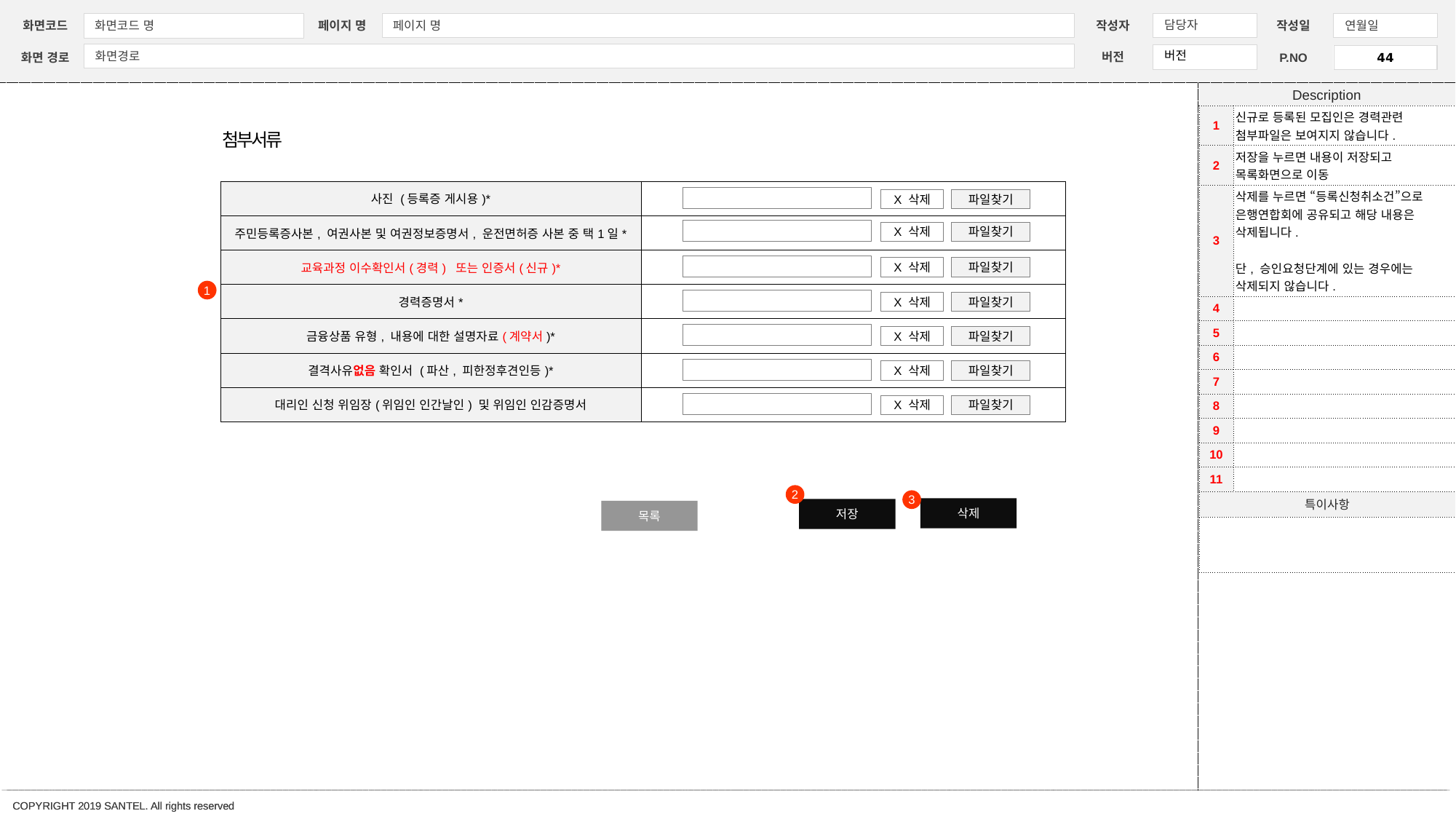

| 1 | 신규로 등록된 모집인은 경력관련 첨부파일은 보여지지 않습니다. |
| --- | --- |
| 2 | 저장을 누르면 내용이 저장되고 목록화면으로 이동 |
| 3 | 삭제를 누르면 “등록신청취소건”으로 은행연합회에 공유되고 해당 내용은 삭제됩니다. 단, 승인요청단계에 있는 경우에는 삭제되지 않습니다. |
| 4 |  |
| 5 |  |
| 6 |  |
| 7 |  |
| 8 |  |
| 9 |  |
| 10 |  |
| 11 |  |
| 특이사항 |  |
|  |  |
첨부서류
| 사진 (등록증 게시용)\* |  |
| --- | --- |
| 주민등록증사본, 여권사본 및 여권정보증명서, 운전면허증 사본 중 택1일\* |  |
| 교육과정 이수확인서(경력) 또는 인증서(신규)\* |  |
| 경력증명서\* |  |
| 금융상품 유형, 내용에 대한 설명자료(계약서)\* |  |
| 결격사유없음 확인서 (파산, 피한정후견인등)\* |  |
| 대리인 신청 위임장(위임인 인간날인) 및 위임인 인감증명서 |  |

X 삭제
파일찾기

X 삭제
파일찾기

X 삭제
파일찾기
1

X 삭제
파일찾기

X 삭제
파일찾기

X 삭제
파일찾기

X 삭제
파일찾기
2
3
삭제
저장
목록